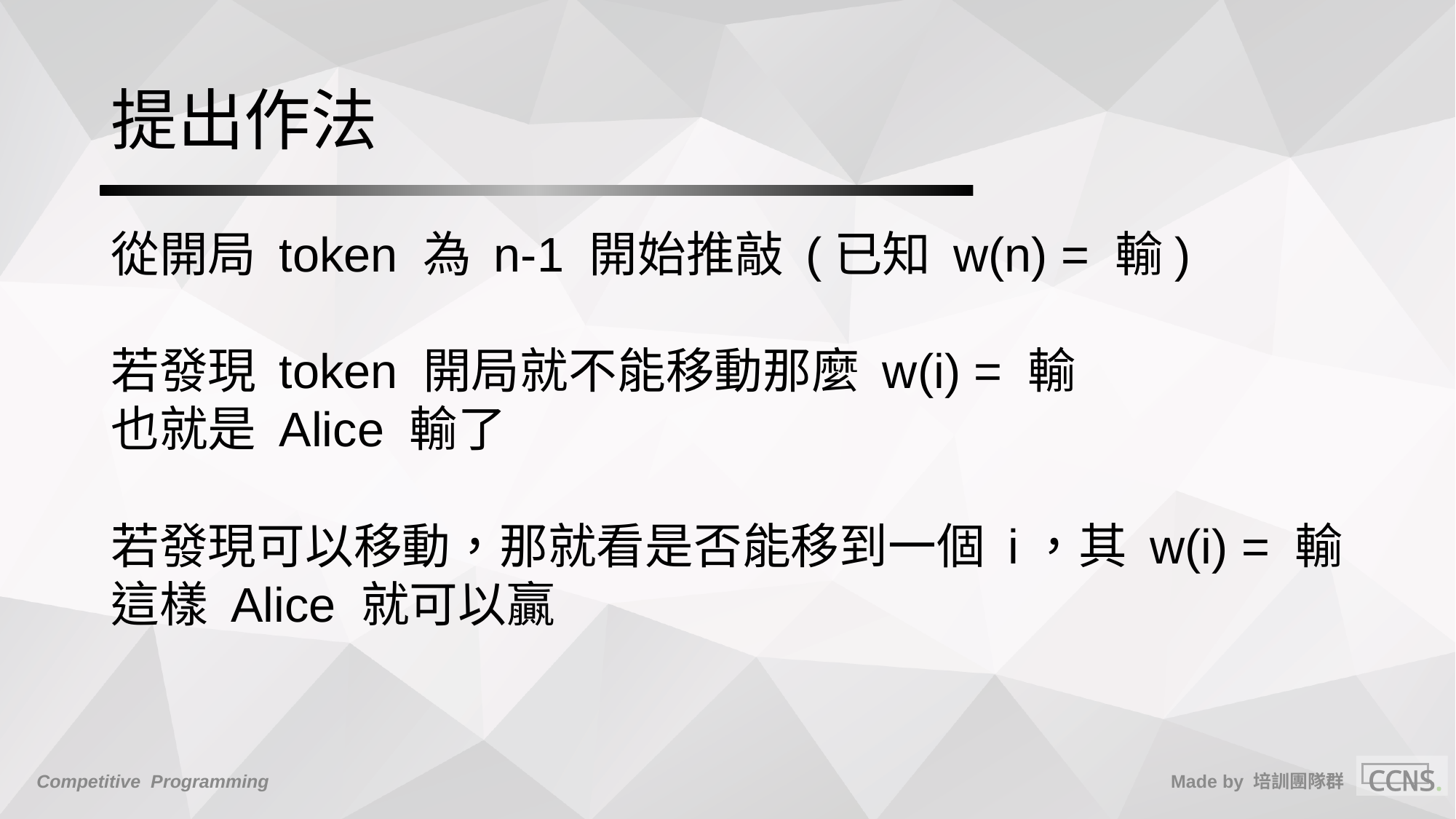

# 提出作法
從開局 token 為 n-1 開始推敲 (已知 w(n) = 輸)

若發現 token 開局就不能移動那麼 w(i) = 輸
也就是 Alice 輸了

若發現可以移動，那就看是否能移到一個 i，其 w(i) = 輸
這樣 Alice 就可以贏